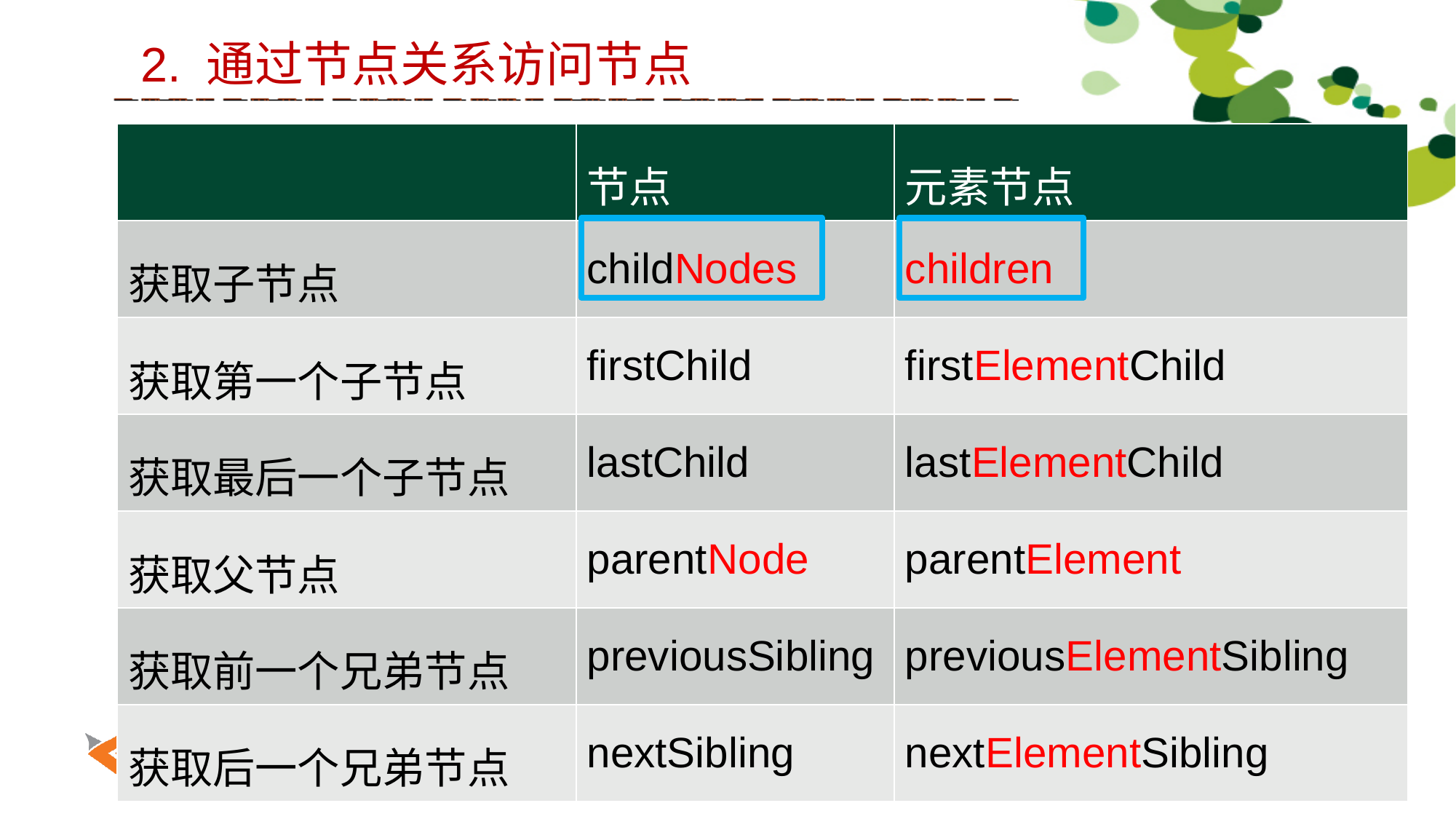

2. 通过节点关系访问节点
|  | 节点 | 元素节点 |
| --- | --- | --- |
| 获取子节点 | childNodes | children |
| 获取第一个子节点 | firstChild | firstElementChild |
| 获取最后一个子节点 | lastChild | lastElementChild |
| 获取父节点 | parentNode | parentElement |
| 获取前一个兄弟节点 | previousSibling | previousElementSibling |
| 获取后一个兄弟节点 | nextSibling | nextElementSibling |